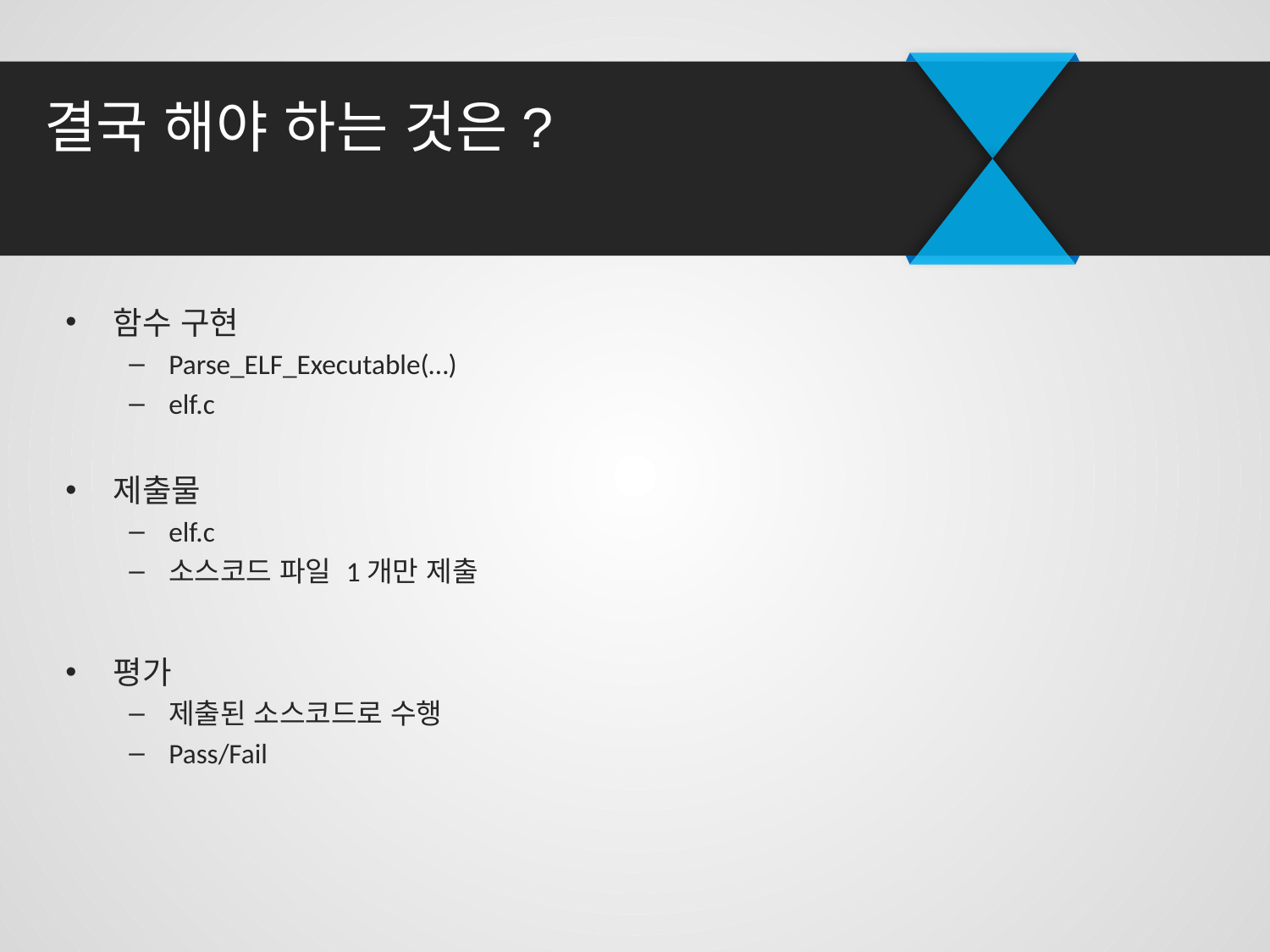

# 결국 해야 하는 것은?

함수 구현
Parse_ELF_Executable(…)
elf.c

제출물
elf.c
소스코드 파일 1개만 제출

평가
제출된 소스코드로 수행
Pass/Fail